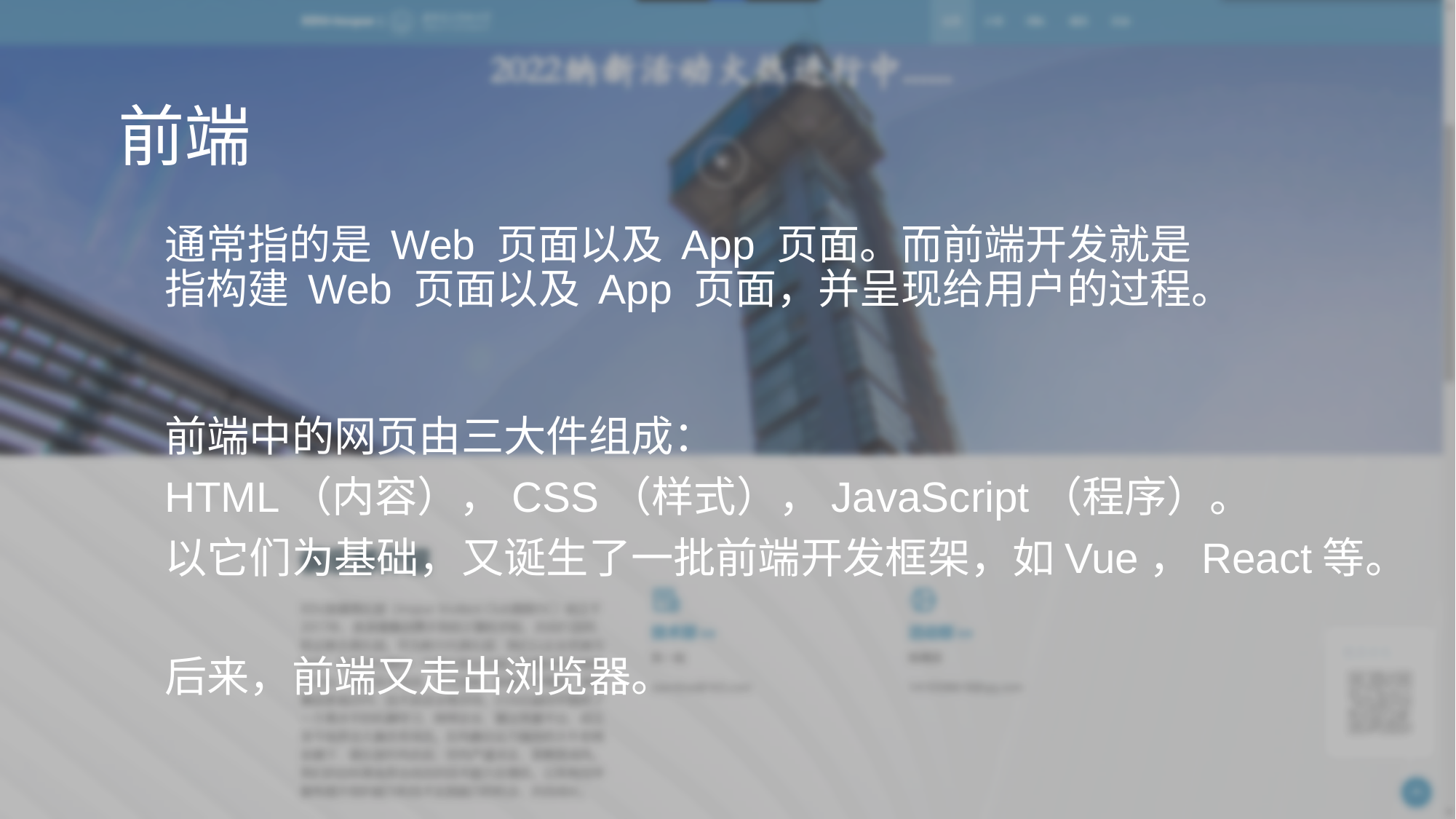

# 前端
通常指的是 Web 页面以及 App 页面。而前端开发就是指构建 Web 页面以及 App 页面，并呈现给用户的过程。
前端中的网页由三大件组成：
HTML（内容），CSS（样式），JavaScript（程序）。
以它们为基础，又诞生了一批前端开发框架，如Vue，React等。
后来，前端又走出浏览器。